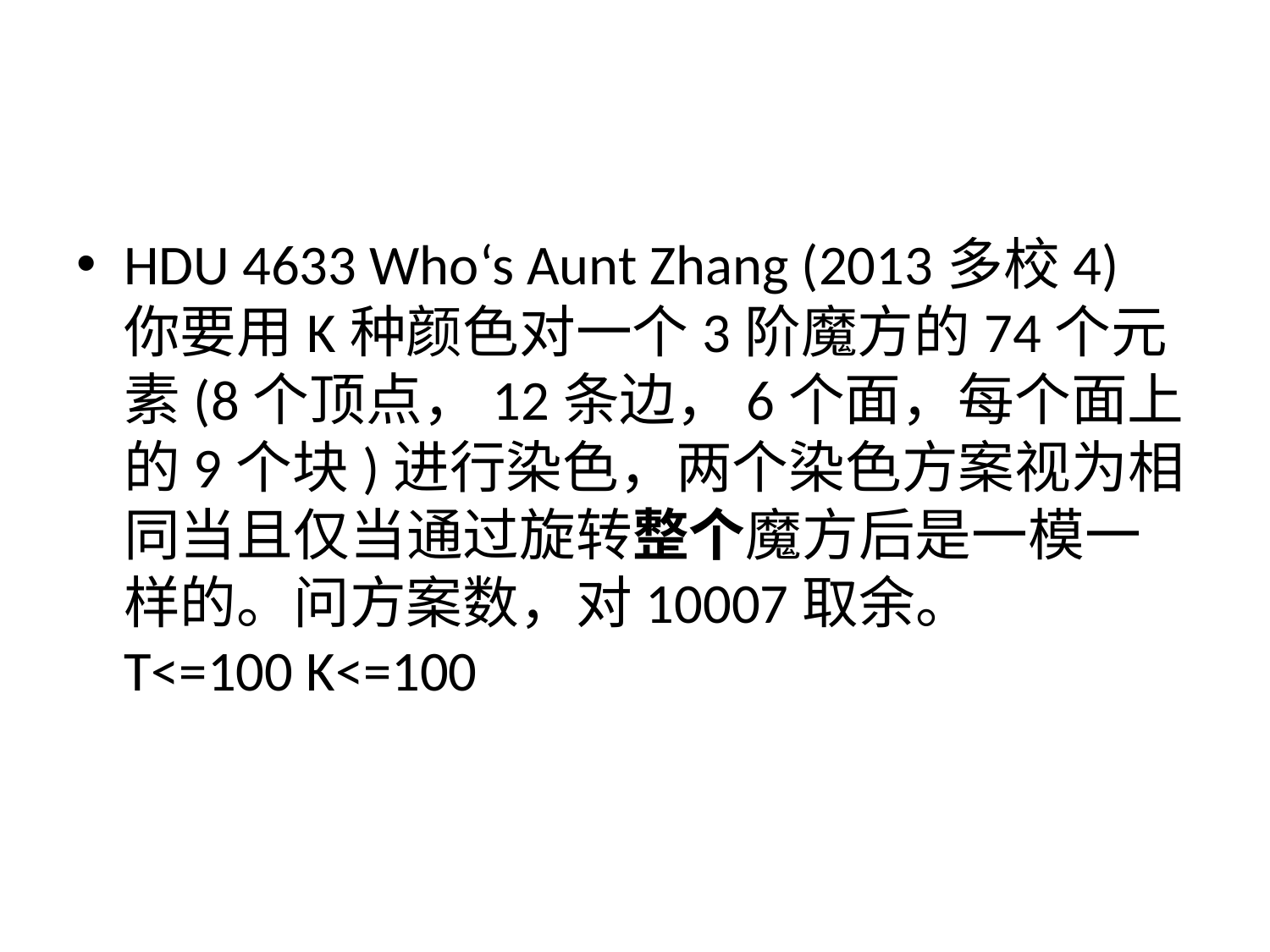

#
HDU 4633 Who‘s Aunt Zhang (2013多校4)
你要用K种颜色对一个3阶魔方的74个元素(8个顶点，12条边，6个面，每个面上的9个块)进行染色，两个染色方案视为相同当且仅当通过旋转整个魔方后是一模一样的。问方案数，对10007取余。
T<=100 K<=100